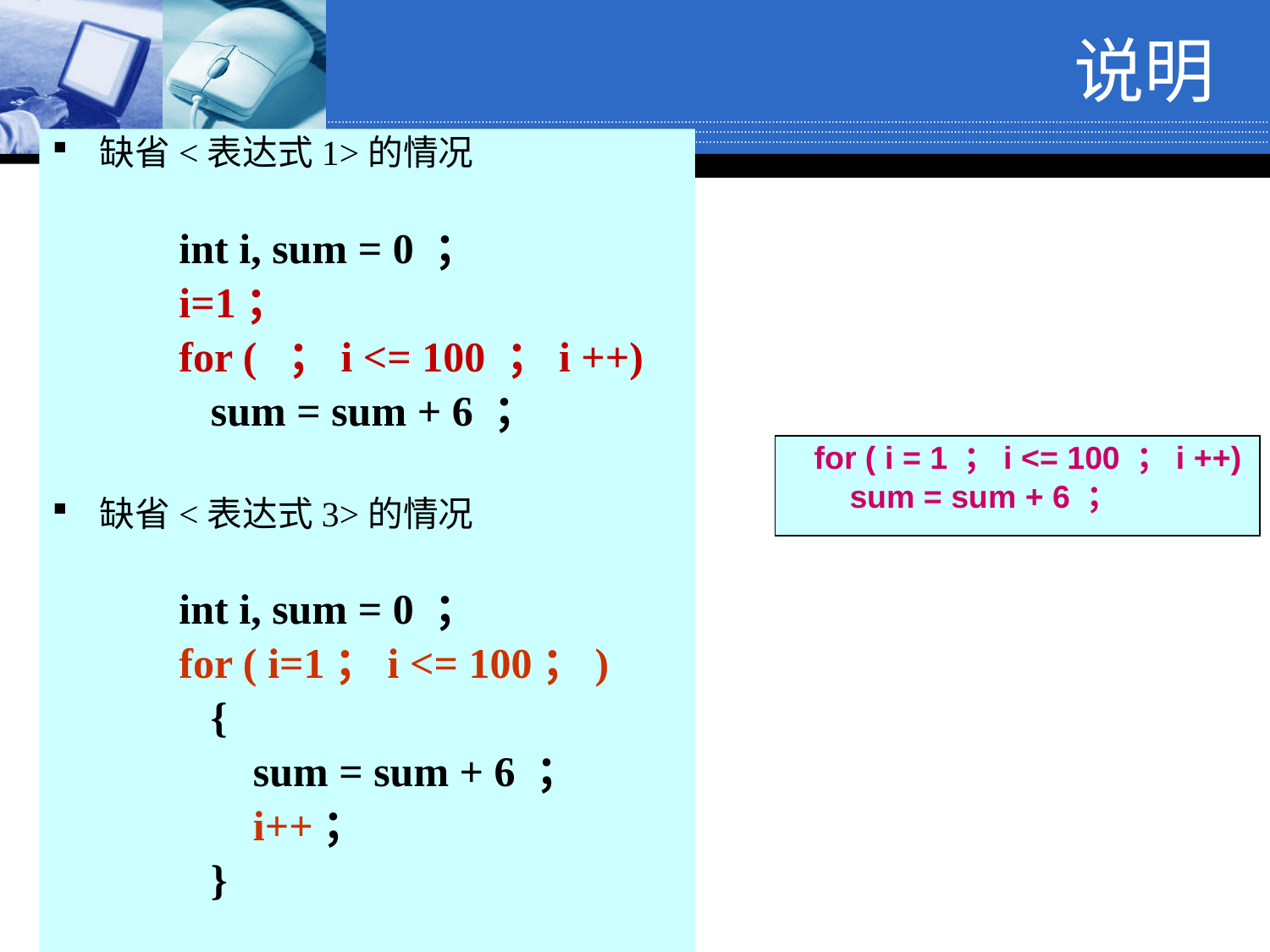

# 说明
缺省<表达式1>的情况

int i, sum = 0 ；
i=1；
for (  ；i <= 100 ；i ++)
   sum = sum + 6 ；

缺省<表达式3>的情况

int i, sum = 0 ；
for ( i=1；i <= 100；)
   {
       sum = sum + 6 ；
       i++；
   }
   for ( i = 1 ；i <= 100 ；i ++)
       sum = sum + 6 ；